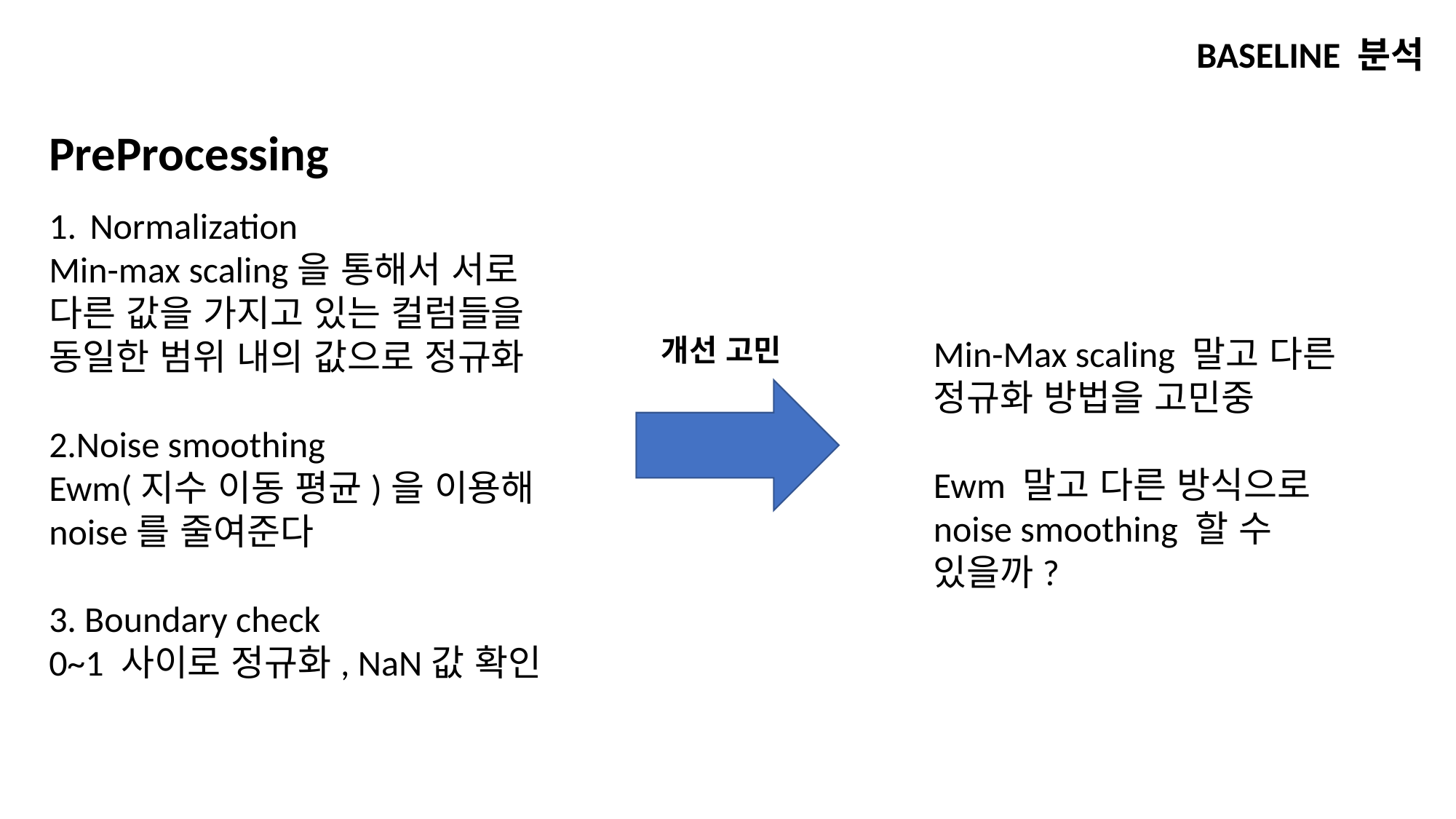

BASELINE 분석
PreProcessing
Normalization
Min-max scaling을 통해서 서로 다른 값을 가지고 있는 컬럼들을 동일한 범위 내의 값으로 정규화

2.Noise smoothing
Ewm(지수 이동 평균)을 이용해 noise를 줄여준다

3. Boundary check
0~1 사이로 정규화, NaN값 확인
개선 고민
Min-Max scaling 말고 다른 정규화 방법을 고민중

Ewm 말고 다른 방식으로 noise smoothing 할 수 있을까?